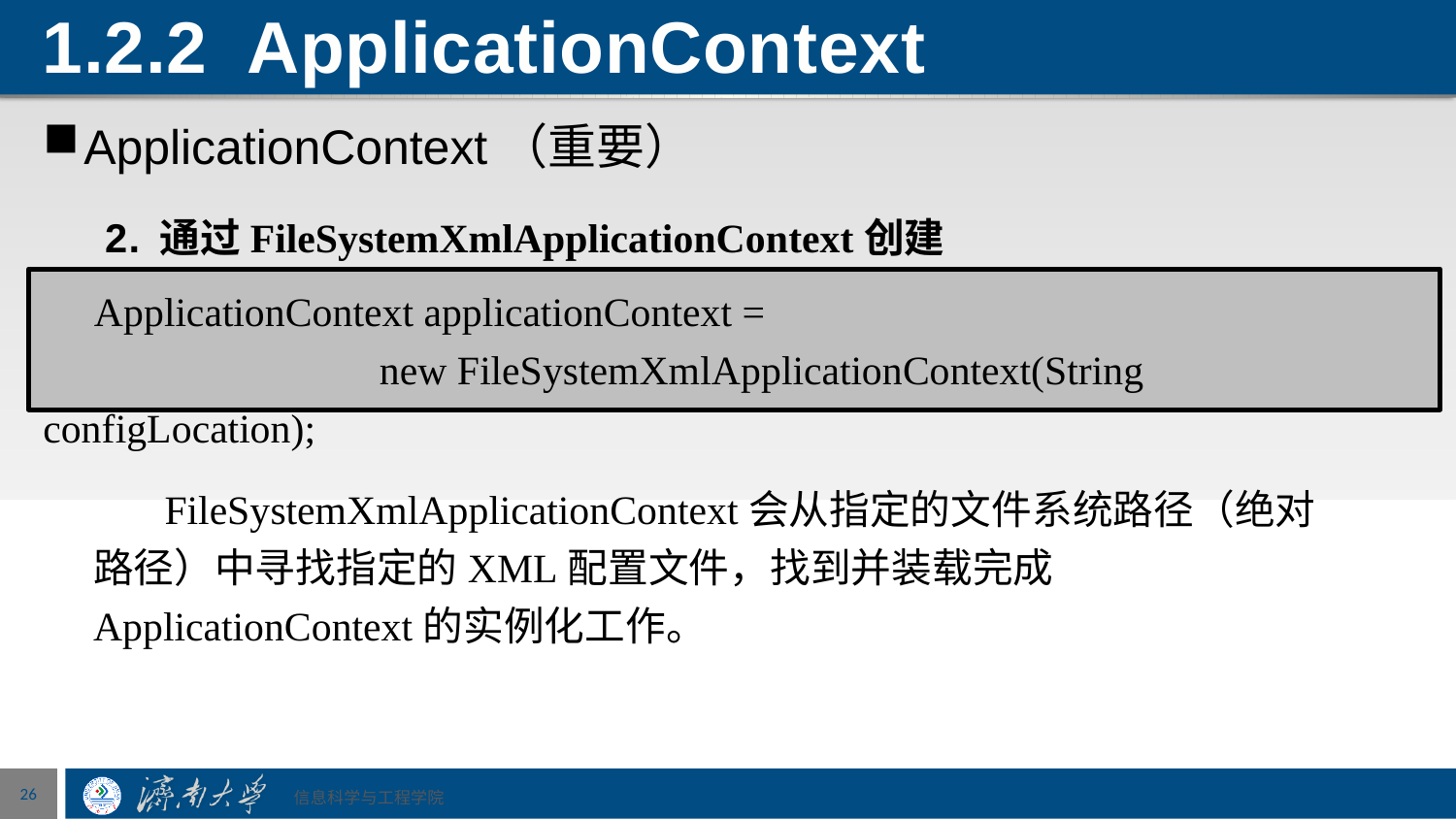

# 1.2.2  ApplicationContext
ApplicationContext（重要）

通过FileSystemXmlApplicationContext创建
     ApplicationContext applicationContext =
                                 new FileSystemXmlApplicationContext(String configLocation);
1. 内嵌式
       FileSystemXmlApplicationContext会从指定的文件系统路径（绝对路径）中寻找指定的XML配置文件，找到并装载完成ApplicationContext的实例化工作。